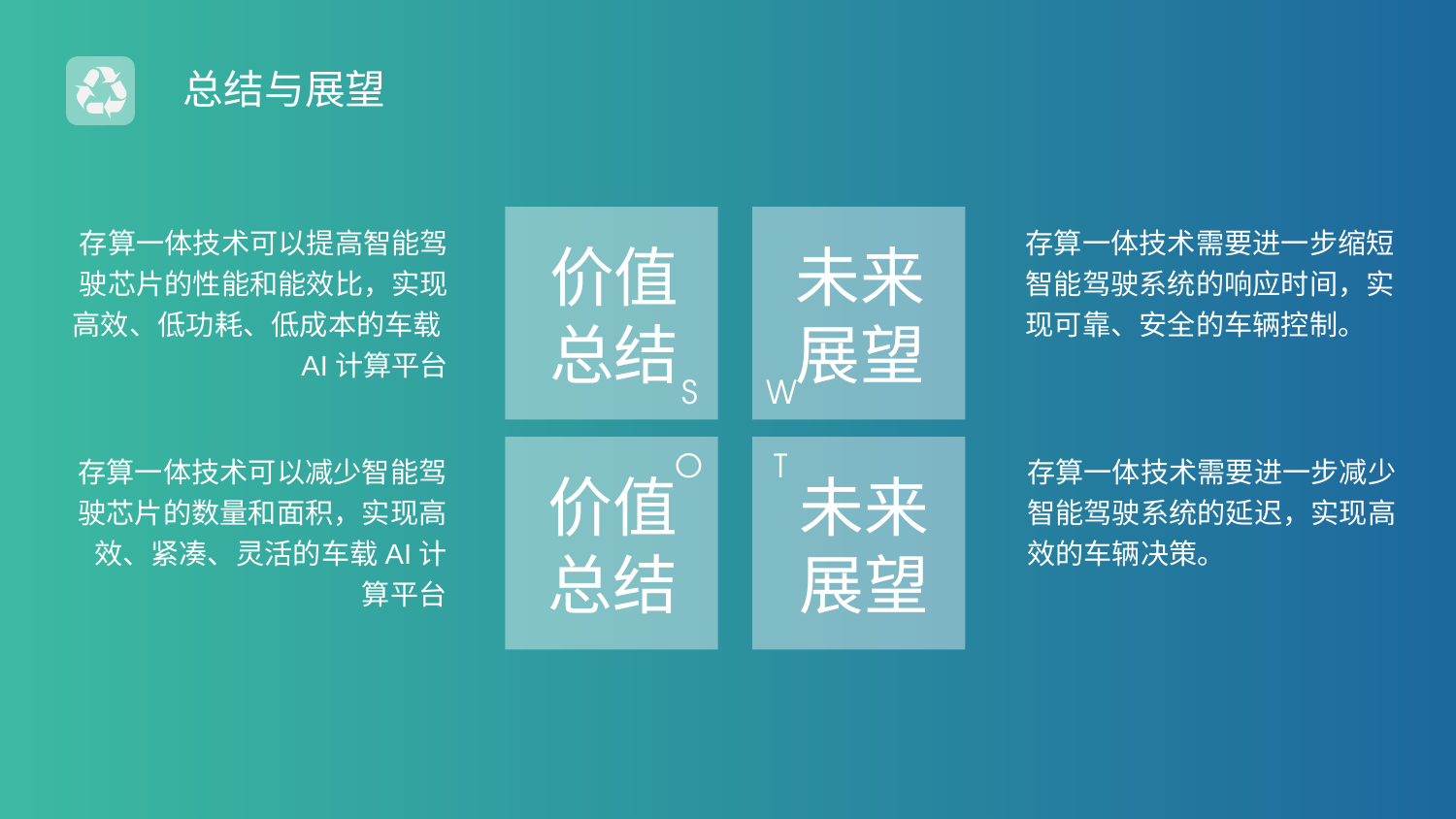

总结与展望

价值
总结
S

未来
展望
W
存算一体技术可以提高智能驾驶芯片的性能和能效比，实现高效、低功耗、低成本的车载AI计算平台
存算一体技术需要进一步缩短智能驾驶系统的响应时间，实现可靠、安全的车辆控制。

O
价值
总结

T
未来
展望
存算一体技术需要进一步减少智能驾驶系统的延迟，实现高效的车辆决策。
存算一体技术可以减少智能驾驶芯片的数量和面积，实现高效、紧凑、灵活的车载AI计算平台